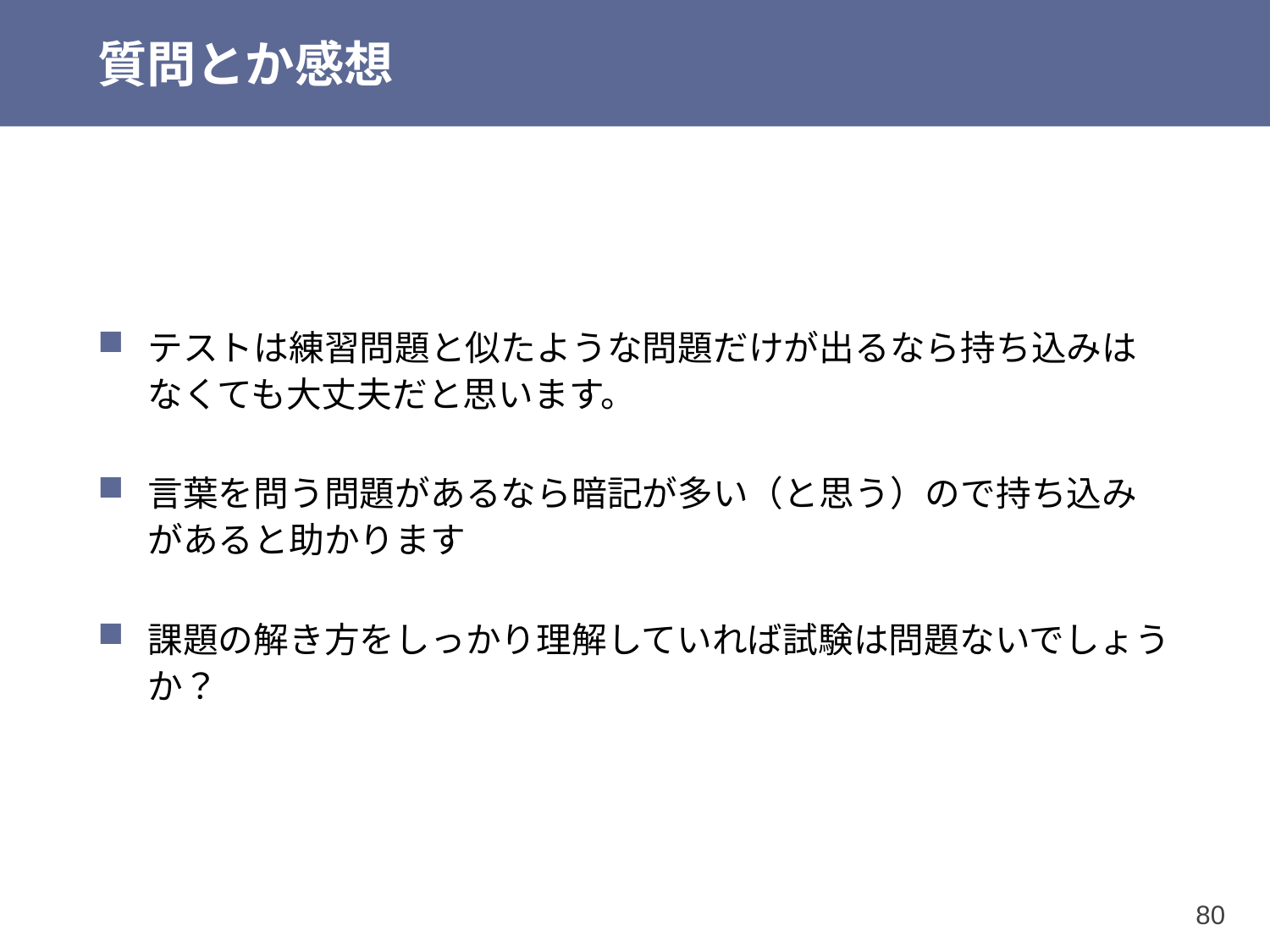

# 質問とか感想
テストは練習問題と似たような問題だけが出るなら持ち込みはなくても大丈夫だと思います。
言葉を問う問題があるなら暗記が多い（と思う）ので持ち込みがあると助かります
課題の解き方をしっかり理解していれば試験は問題ないでしょうか？